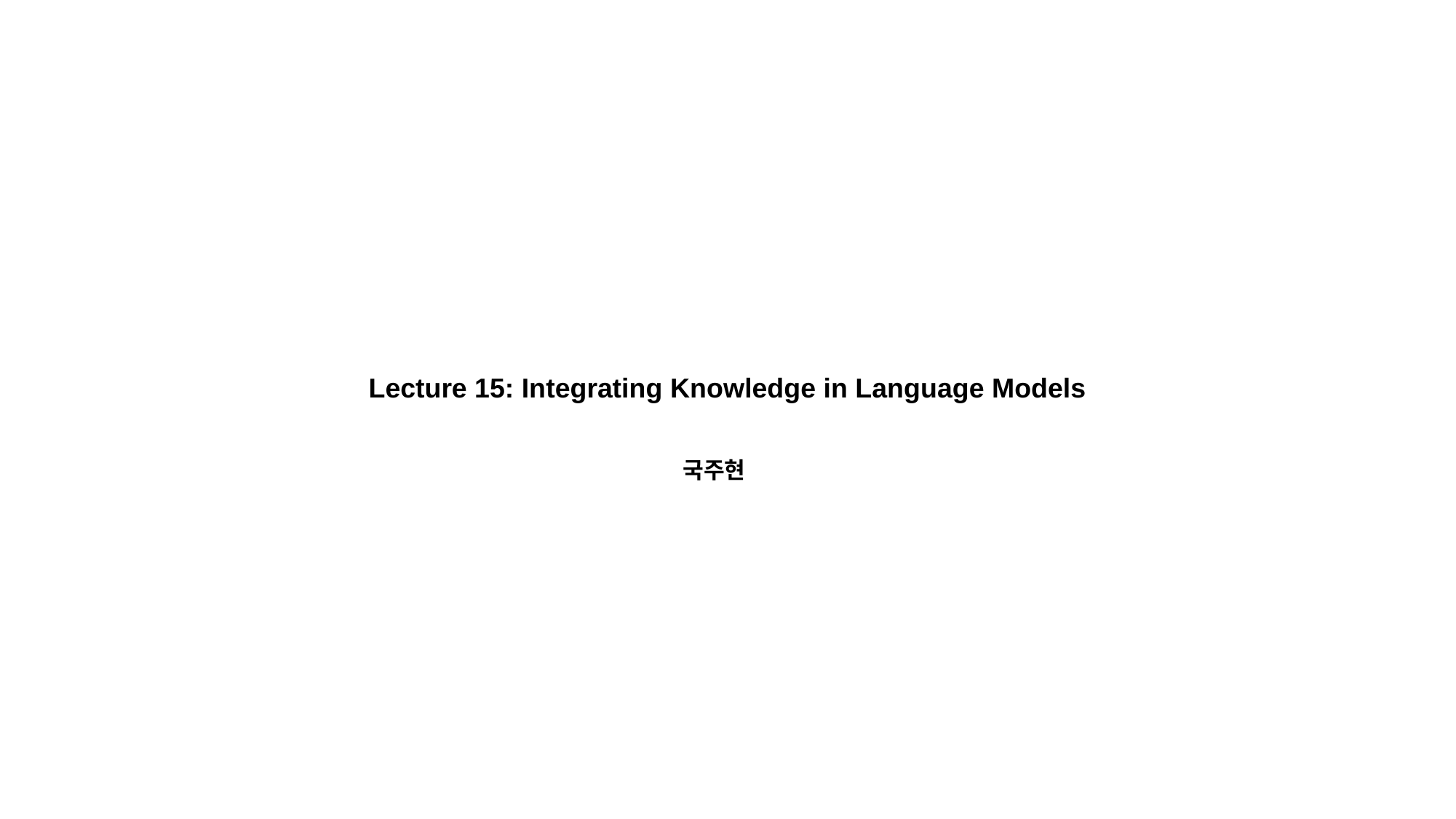

Lecture 15: Integrating Knowledge in Language Models
국주현